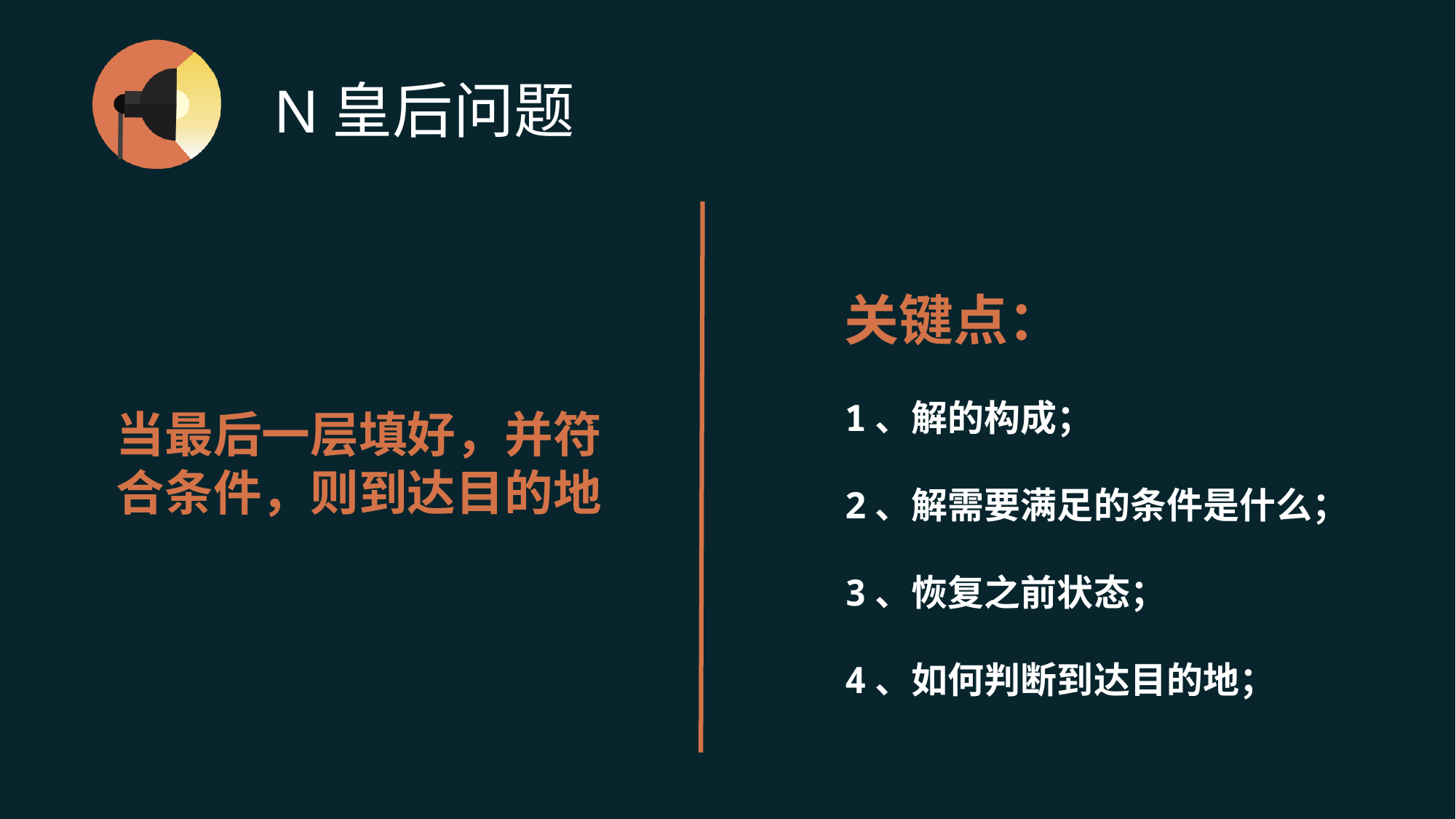

# N皇后问题
关键点：
1、解的构成；
2、解需要满足的条件是什么；
3、恢复之前状态；
4、如何判断到达目的地；
当最后一层填好，并符合条件，则到达目的地